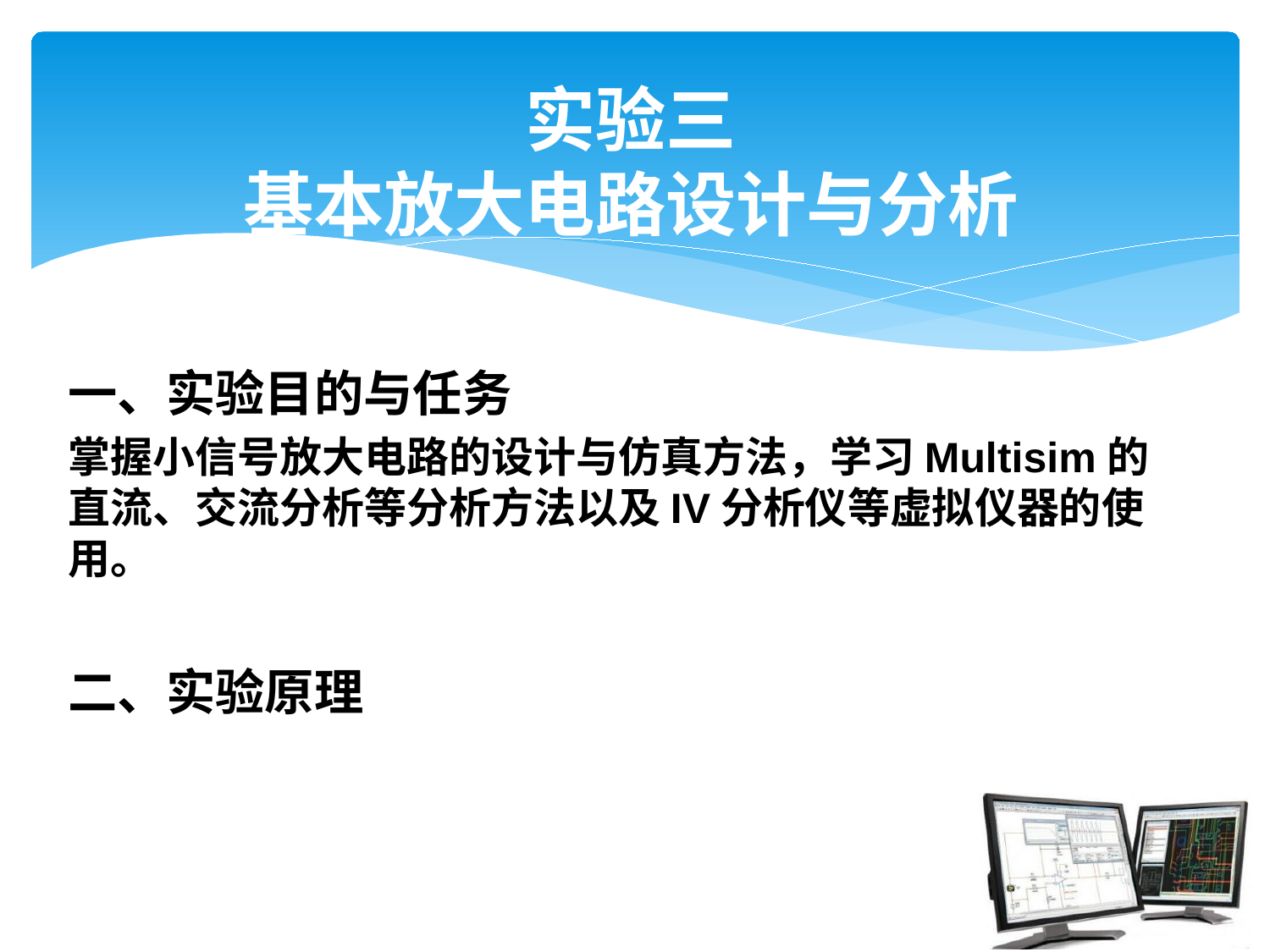

# 实验三 基本放大电路设计与分析
一、实验目的与任务
掌握小信号放大电路的设计与仿真方法，学习Multisim的直流、交流分析等分析方法以及IV分析仪等虚拟仪器的使用。

二、实验原理